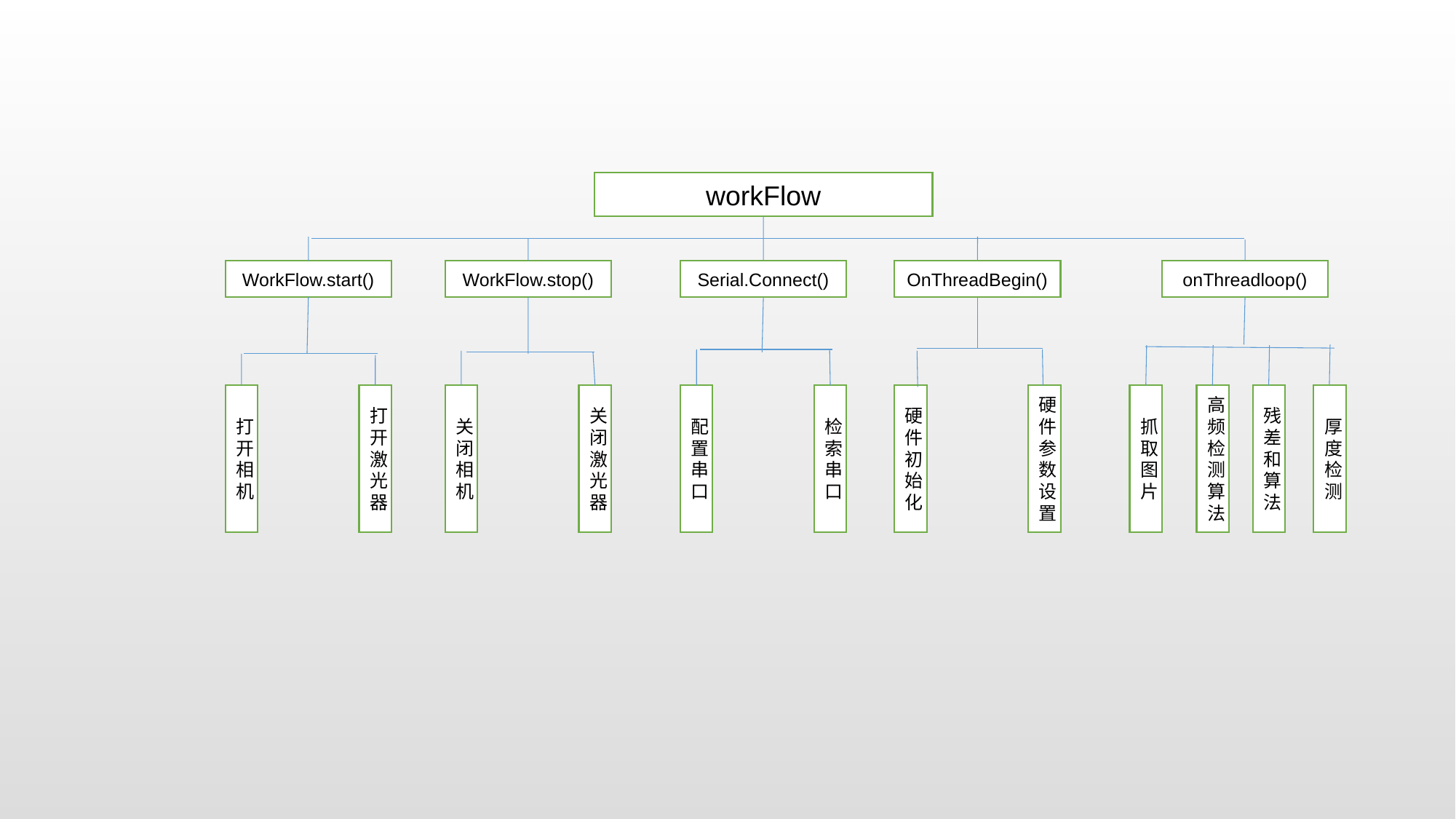

#
workFlow
WorkFlow.start()
WorkFlow.stop()
Serial.Connect()
OnThreadBegin()
onThreadloop()
打开相机
打开激光器
关闭相机
关闭激光器
配置串口
检索串口
硬件初始化
硬件参数设置
抓取图片
高频检测算法
残差和算法
厚度检测